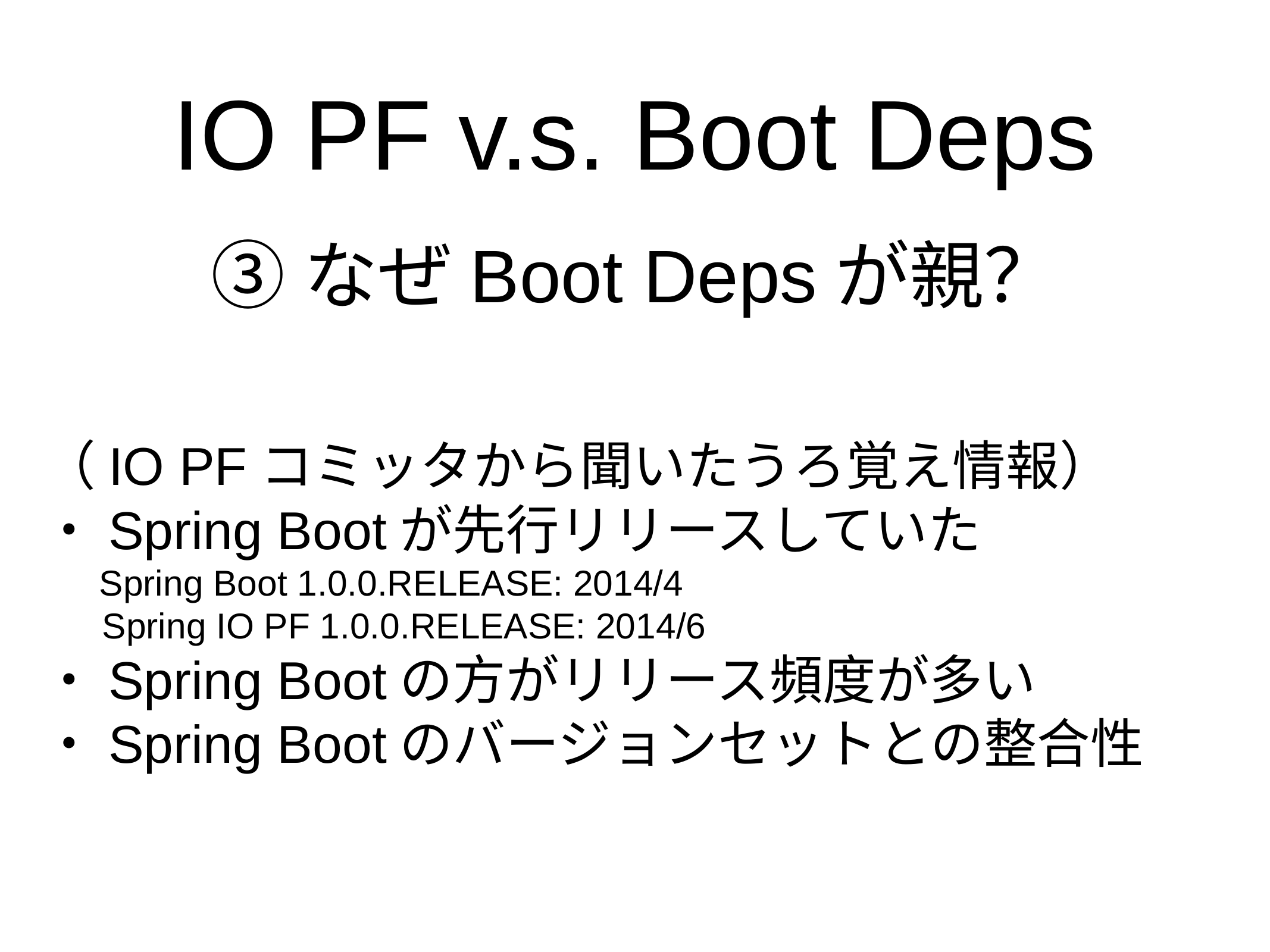

# IO PF v.s. Boot Deps
③なぜBoot Depsが親？
（IO PFコミッタから聞いたうろ覚え情報）
・Spring Bootが先行リリースしていた
      Spring Boot 1.0.0.RELEASE: 2014/4
      Spring IO PF 1.0.0.RELEASE: 2014/6
・Spring Bootの方がリリース頻度が多い
・Spring Bootのバージョンセットとの整合性